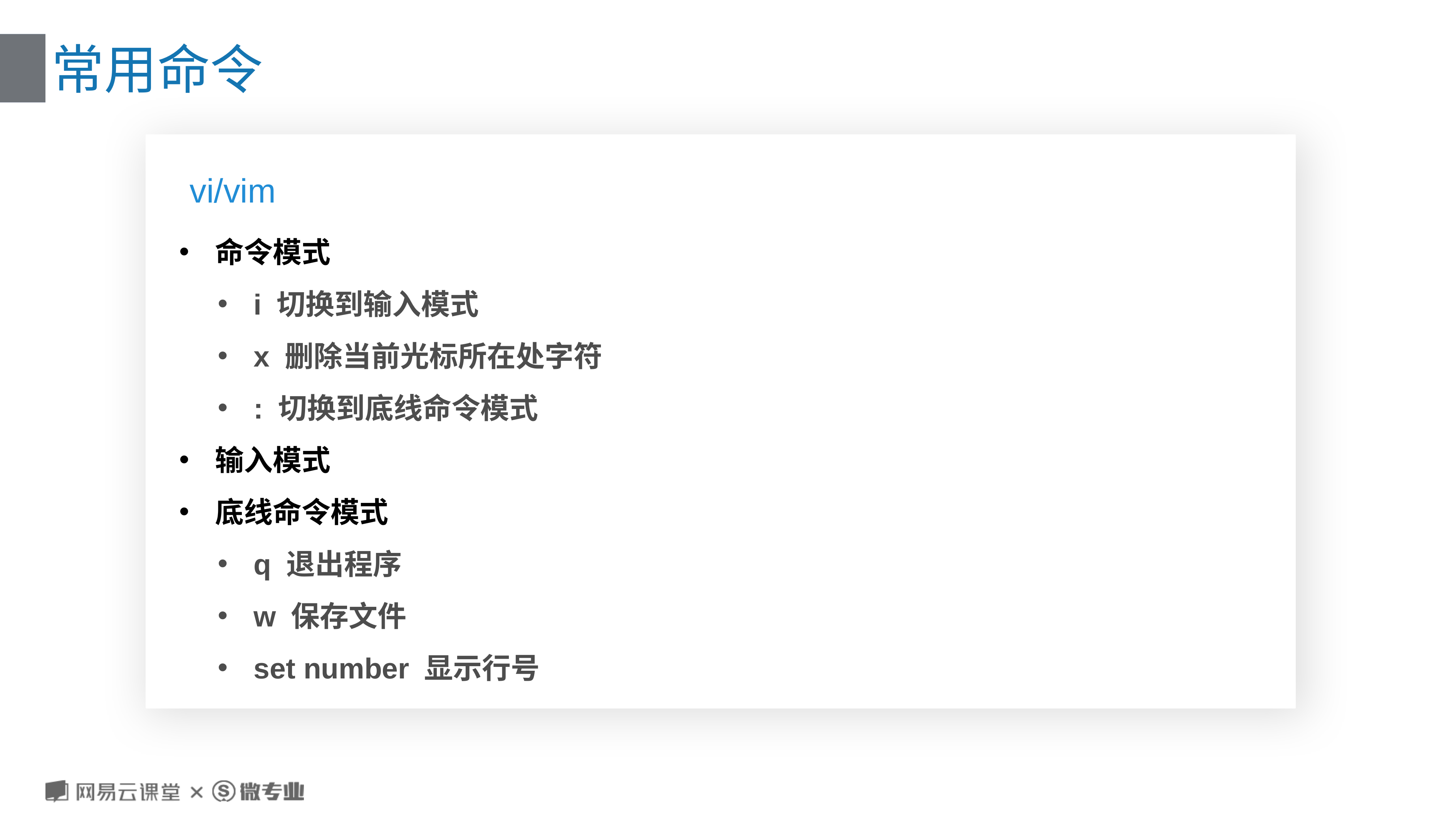

# 常用命令

vi/vim
命令模式
i 切换到输入模式
x 删除当前光标所在处字符
: 切换到底线命令模式
输入模式
底线命令模式
q 退出程序
w 保存文件
set number 显示行号